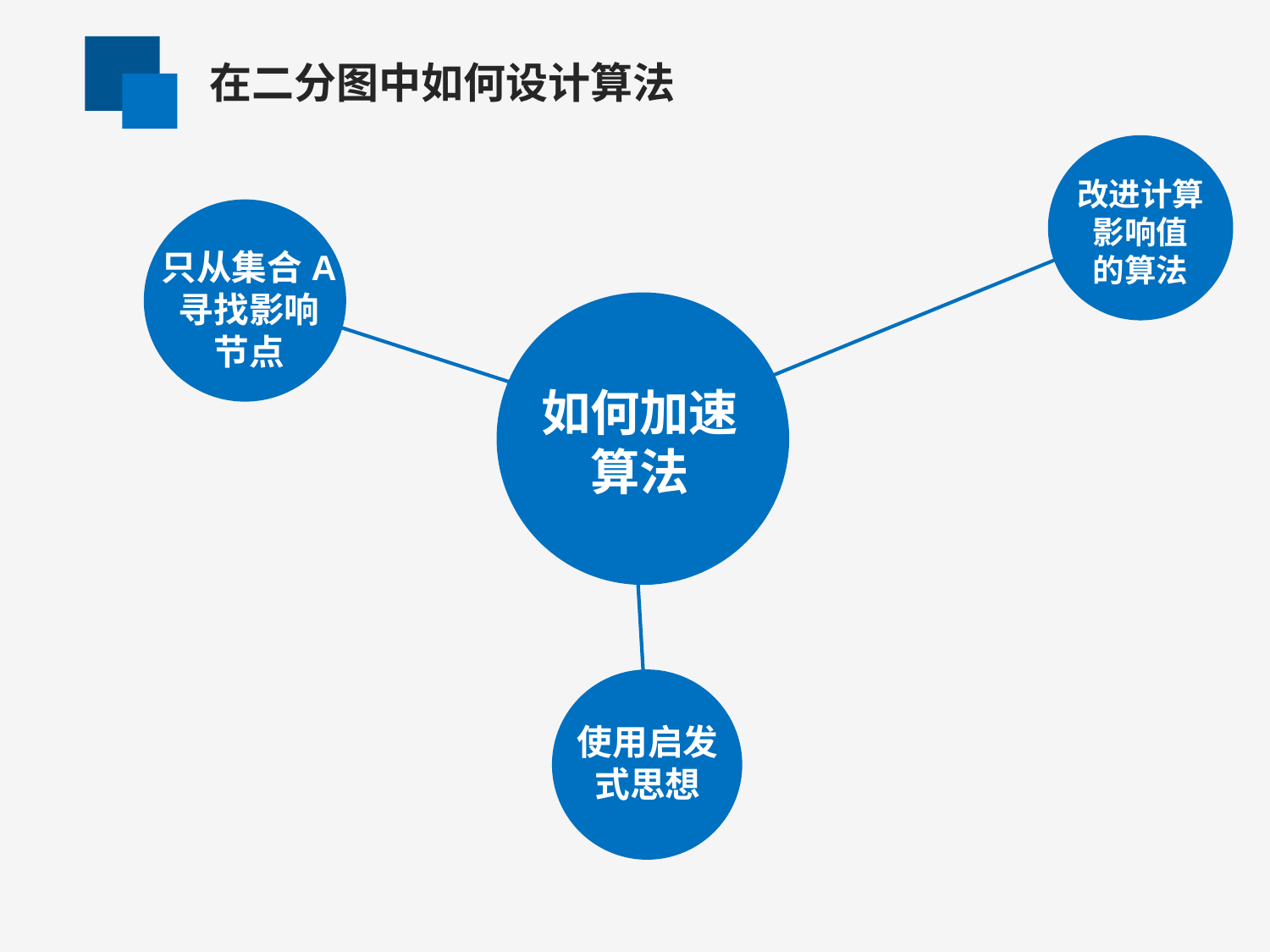

在二分图中如何设计算法

改进计算
影响值
的算法

只从集合A
寻找影响
节点

如何加速
算法

使用启发
式思想